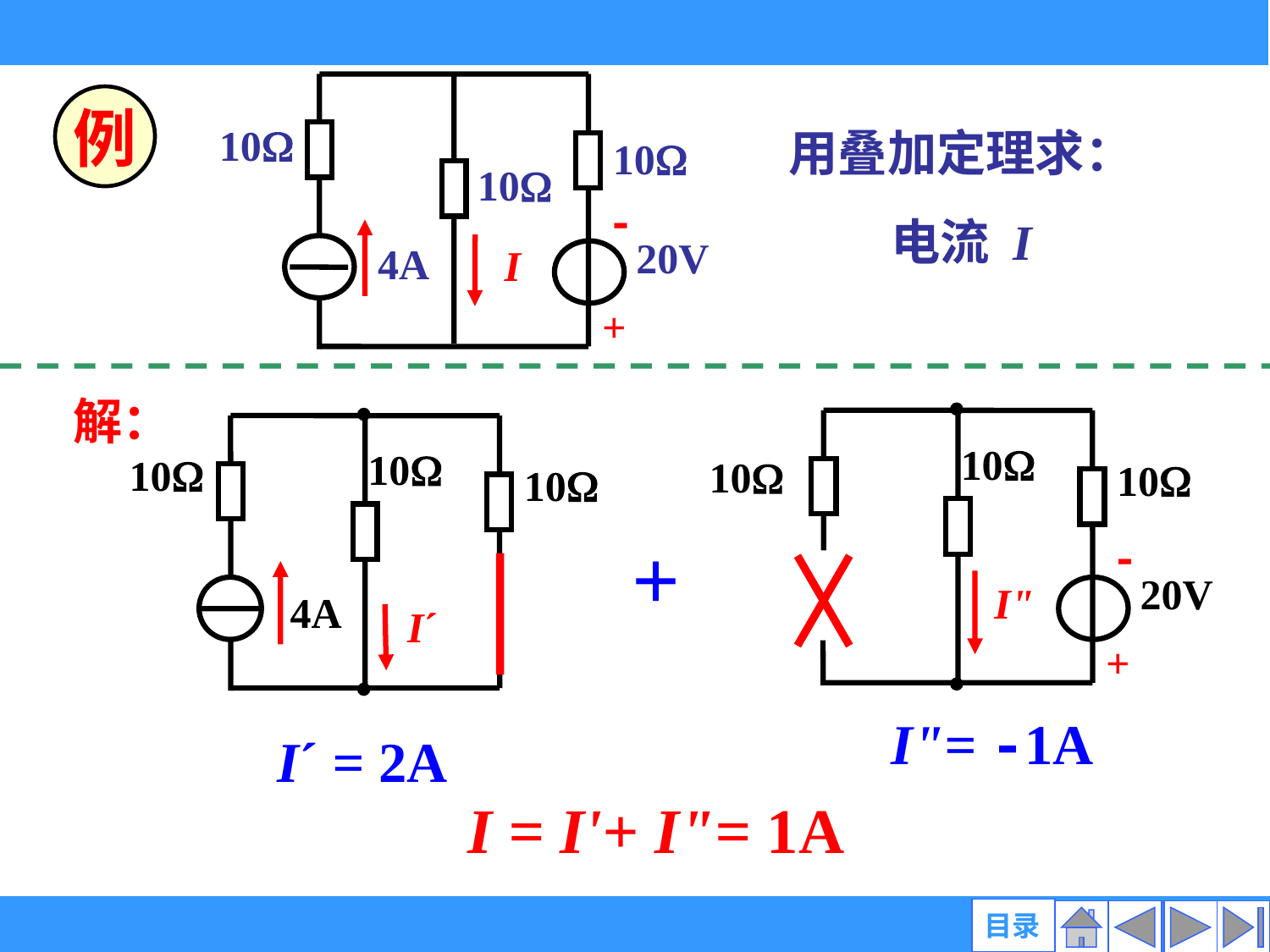

10Ω

10Ω

10Ω

-
20V
4A

I

+

用叠加定理求：
电流 I
例
解：

10Ω
10Ω
10Ω

-
20V

I"

+

10Ω
10Ω

4A

I´

10Ω
+
I"= -1A
I´ = 2A
I = I'+ I"= 1A